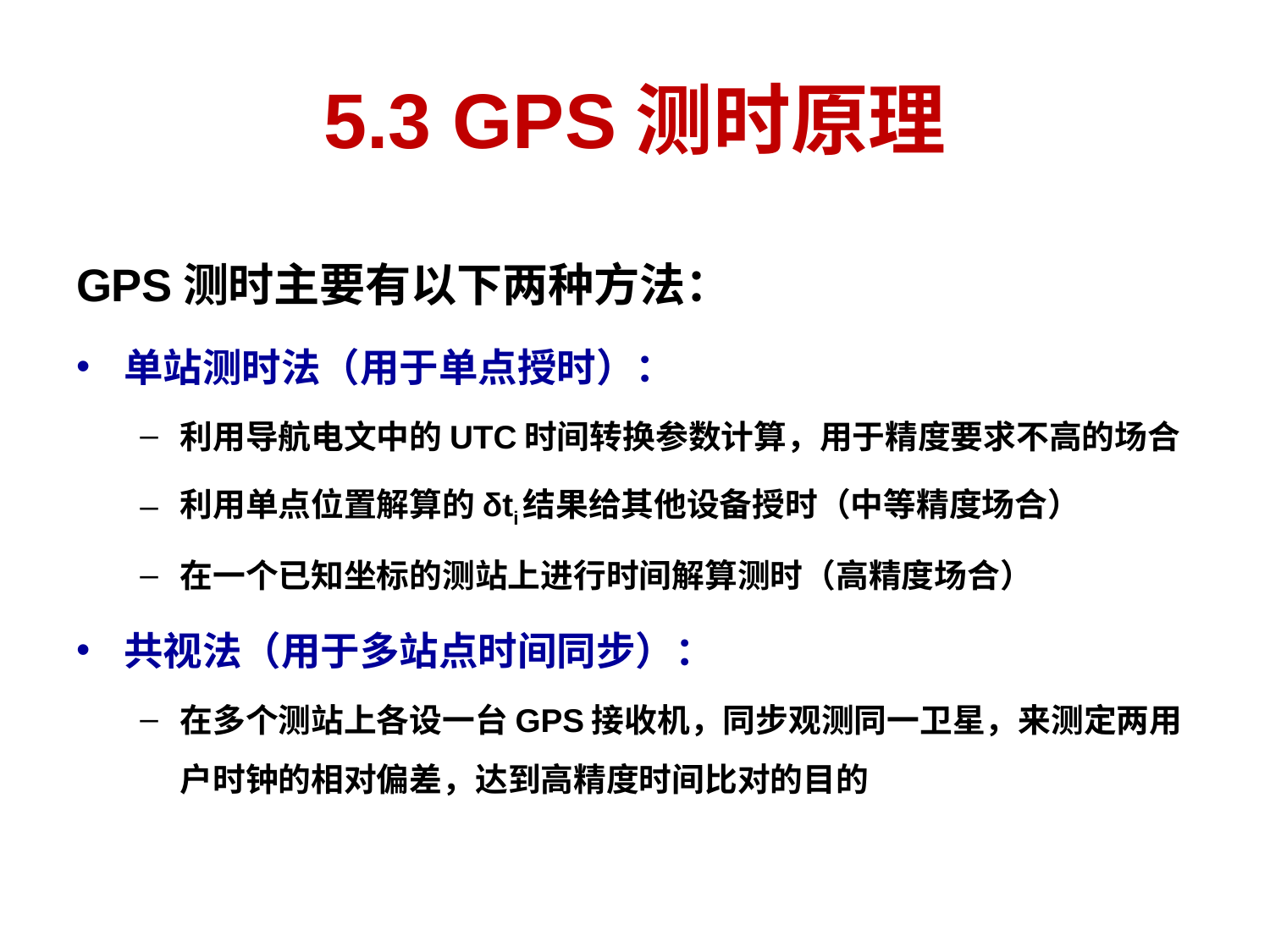

# 5.3 GPS测时原理
GPS测时主要有以下两种方法：
单站测时法（用于单点授时）：
利用导航电文中的UTC时间转换参数计算，用于精度要求不高的场合
利用单点位置解算的δti结果给其他设备授时（中等精度场合）
在一个已知坐标的测站上进行时间解算测时（高精度场合）
共视法（用于多站点时间同步）：
在多个测站上各设一台GPS接收机，同步观测同一卫星，来测定两用户时钟的相对偏差，达到高精度时间比对的目的